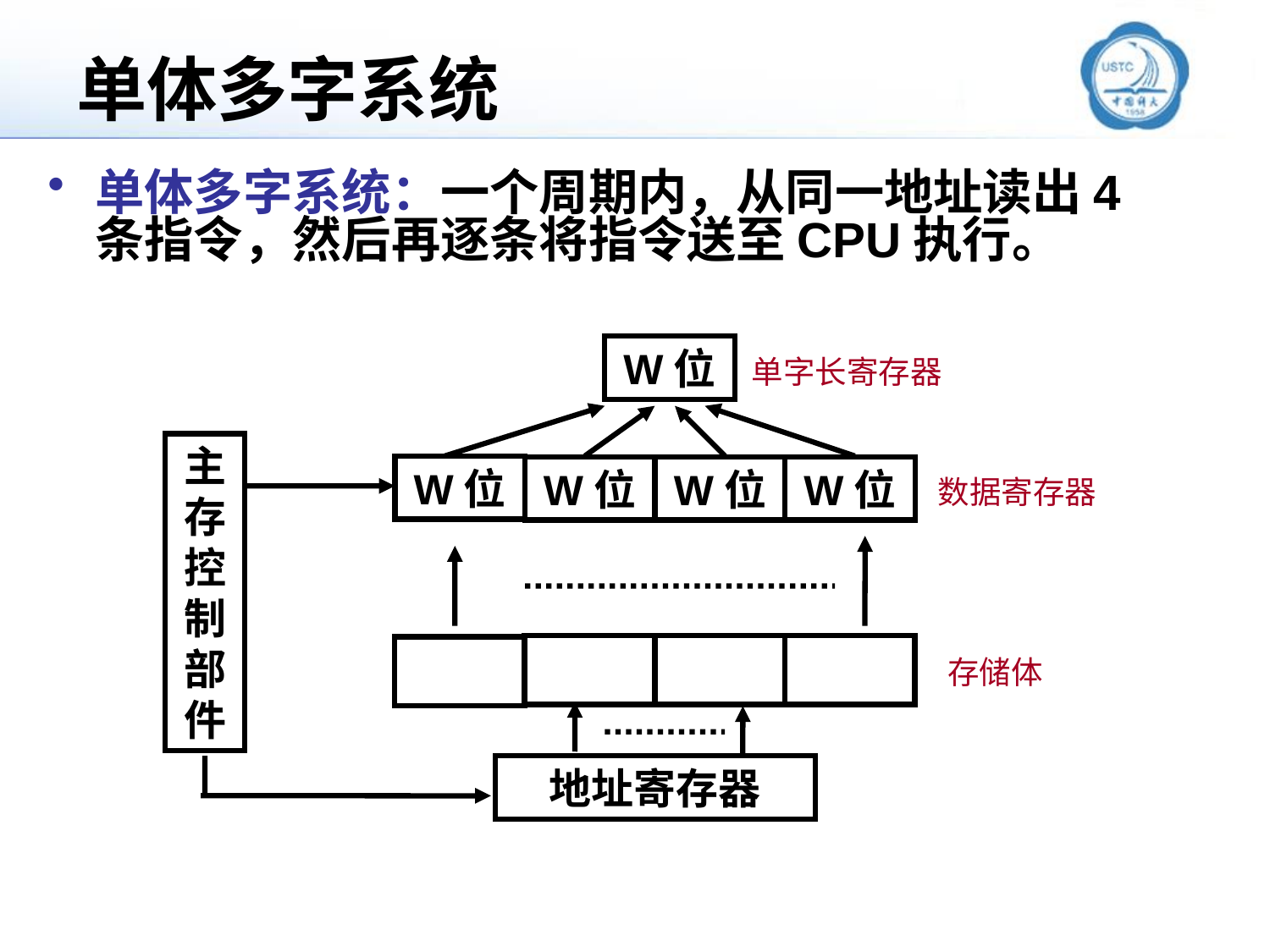

# 单体多字系统
单体多字系统：一个周期内，从同一地址读出4条指令，然后再逐条将指令送至CPU执行。
W位
单字长寄存器

主存控制部件
W位
W位
W位
W位
数据寄存器

存储体

地址寄存器